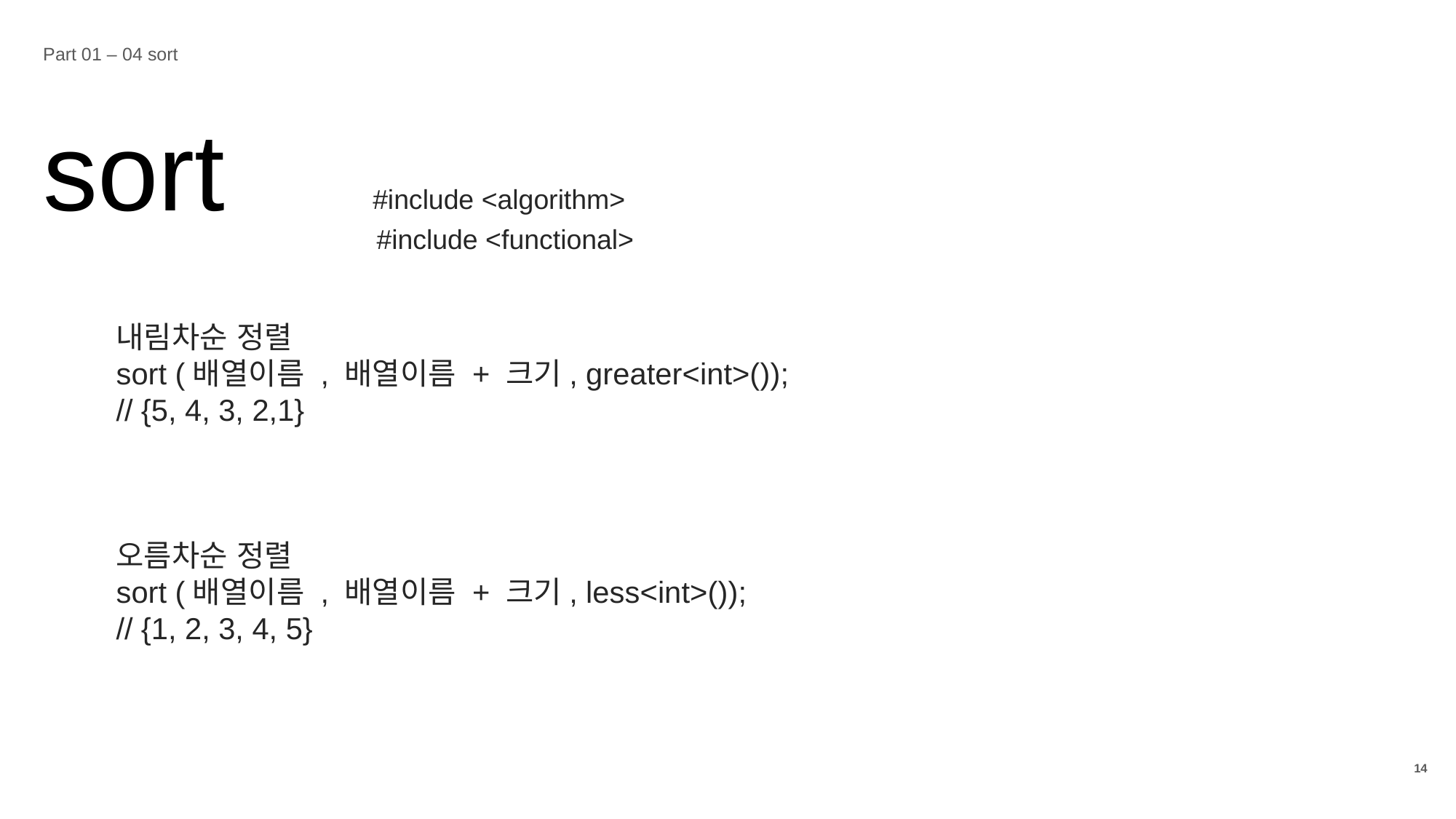

Part 01 – 04 sort
sort
#include <algorithm>
#include <functional>
내림차순 정렬
sort (배열이름 , 배열이름 + 크기, greater<int>());
// {5, 4, 3, 2,1}

오름차순 정렬
sort (배열이름 , 배열이름 + 크기, less<int>());
// {1, 2, 3, 4, 5}